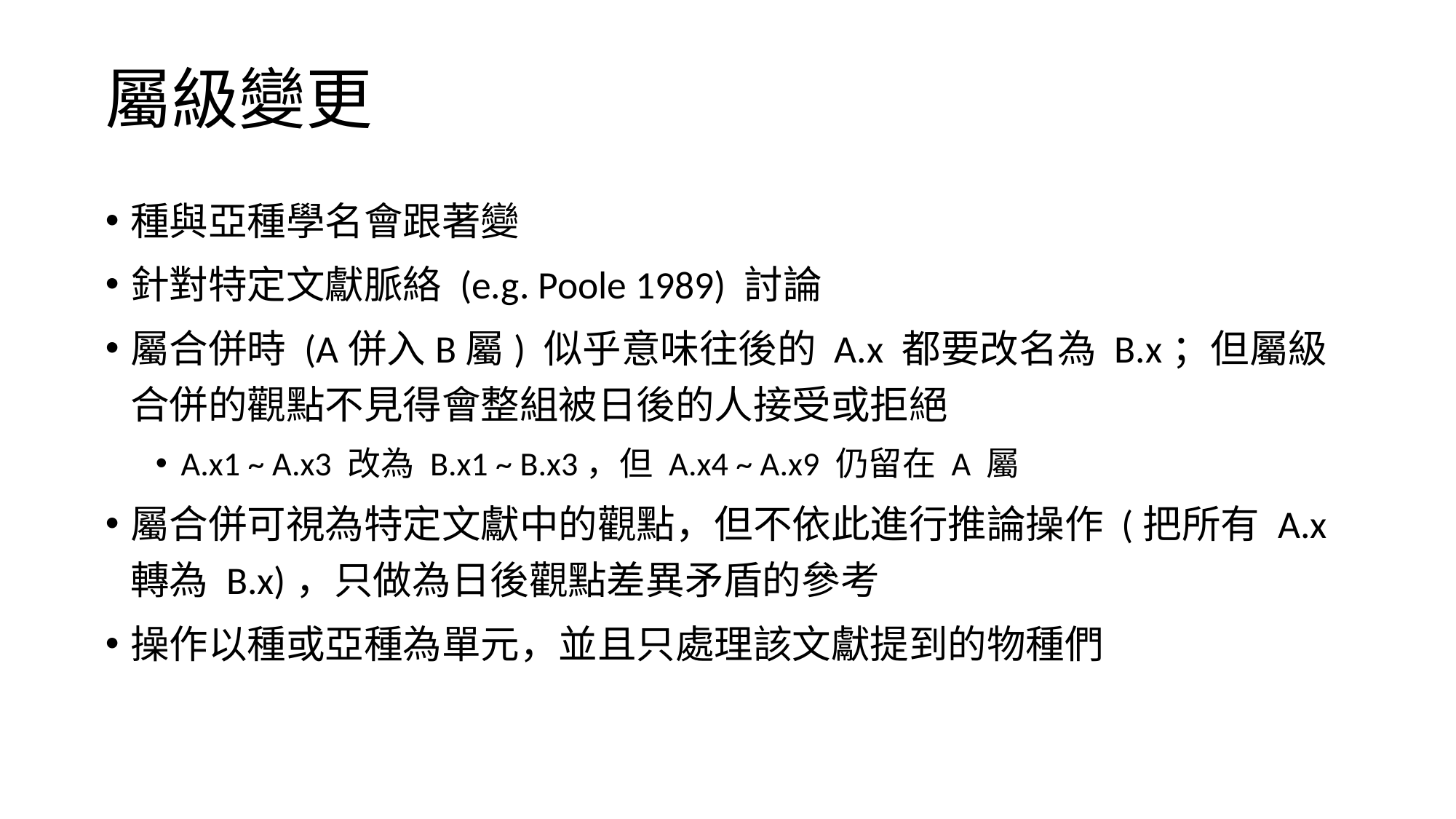

# 屬級變更
種與亞種學名會跟著變
針對特定文獻脈絡 (e.g. Poole 1989) 討論
屬合併時 (A併入B屬) 似乎意味往後的 A.x 都要改名為 B.x；但屬級合併的觀點不見得會整組被日後的人接受或拒絕
A.x1 ~ A.x3 改為 B.x1 ~ B.x3，但 A.x4 ~ A.x9 仍留在 A 屬
屬合併可視為特定文獻中的觀點，但不依此進行推論操作 (把所有 A.x 轉為 B.x)，只做為日後觀點差異矛盾的參考
操作以種或亞種為單元，並且只處理該文獻提到的物種們
28